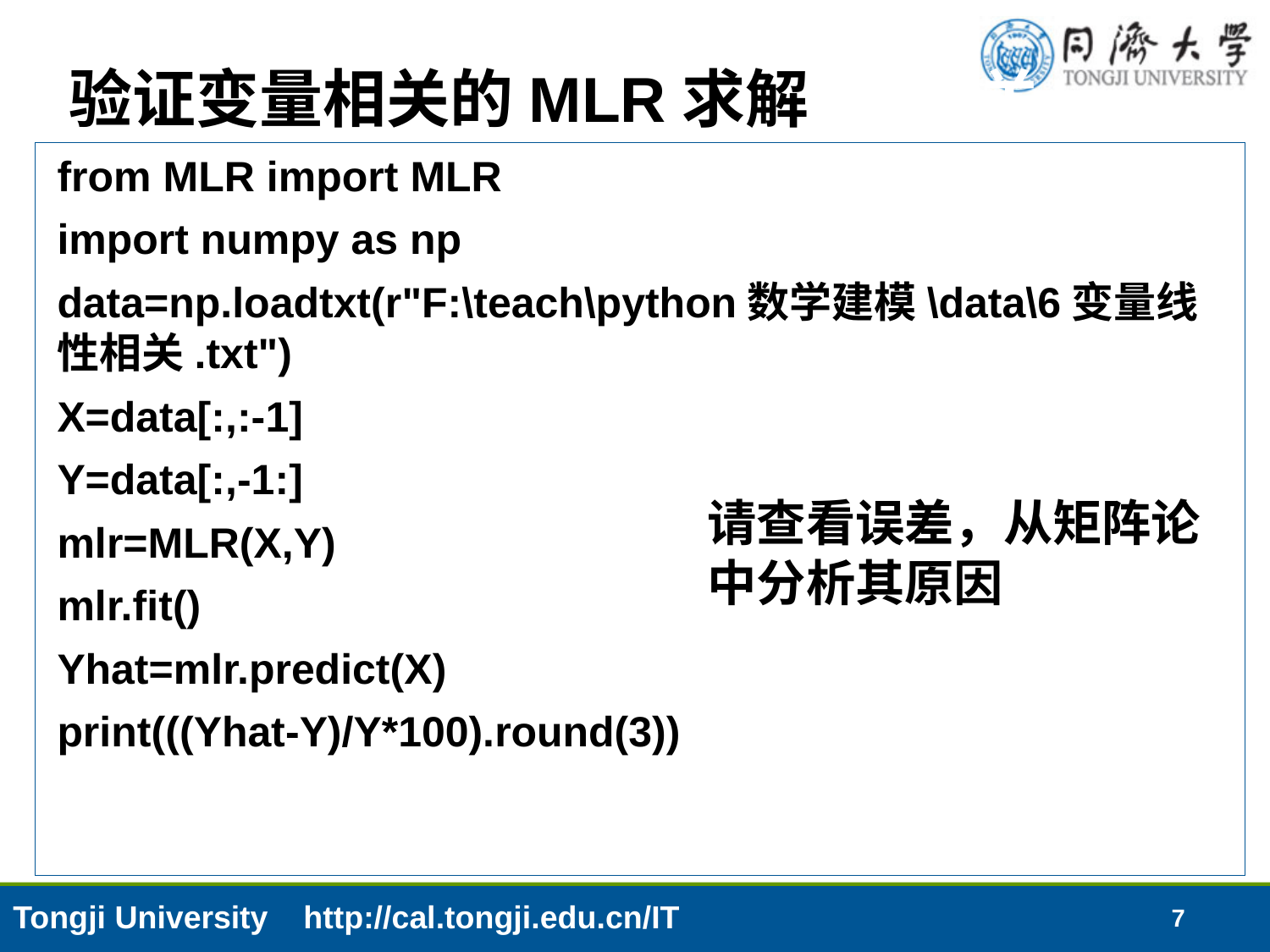

# Excel中模拟数据，体验线性相关
验证变量相关的MLR求解
from MLR import MLR
import numpy as np
data=np.loadtxt(r"F:\teach\python数学建模\data\6变量线性相关.txt")
X=data[:,:-1]
Y=data[:,-1:]
mlr=MLR(X,Y)
mlr.fit()
Yhat=mlr.predict(X)
print(((Yhat-Y)/Y*100).round(3))
请查看误差，从矩阵论中分析其原因